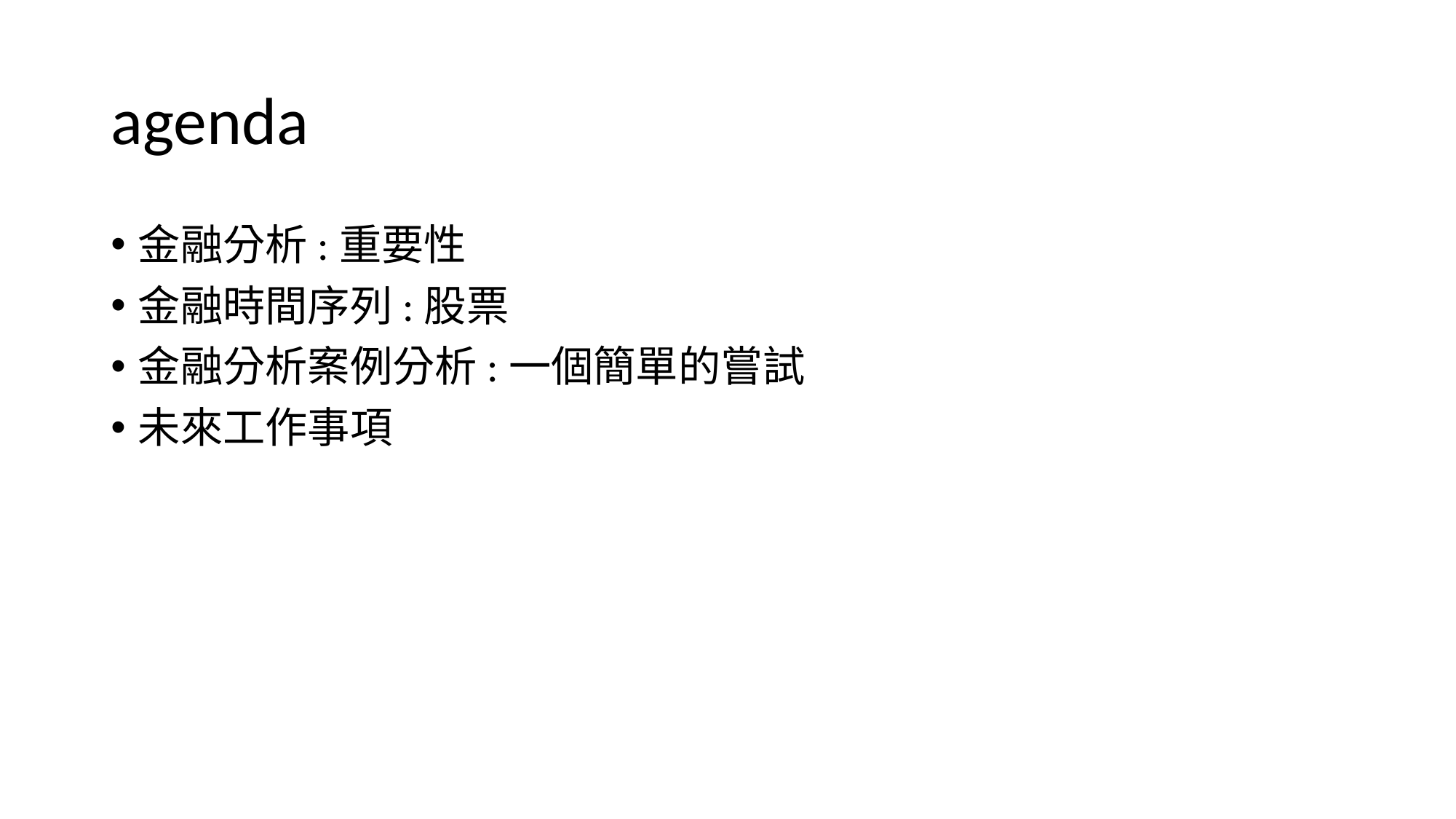

# agenda
金融分析:重要性
金融時間序列:股票
金融分析案例分析:一個簡單的嘗試
未來工作事項